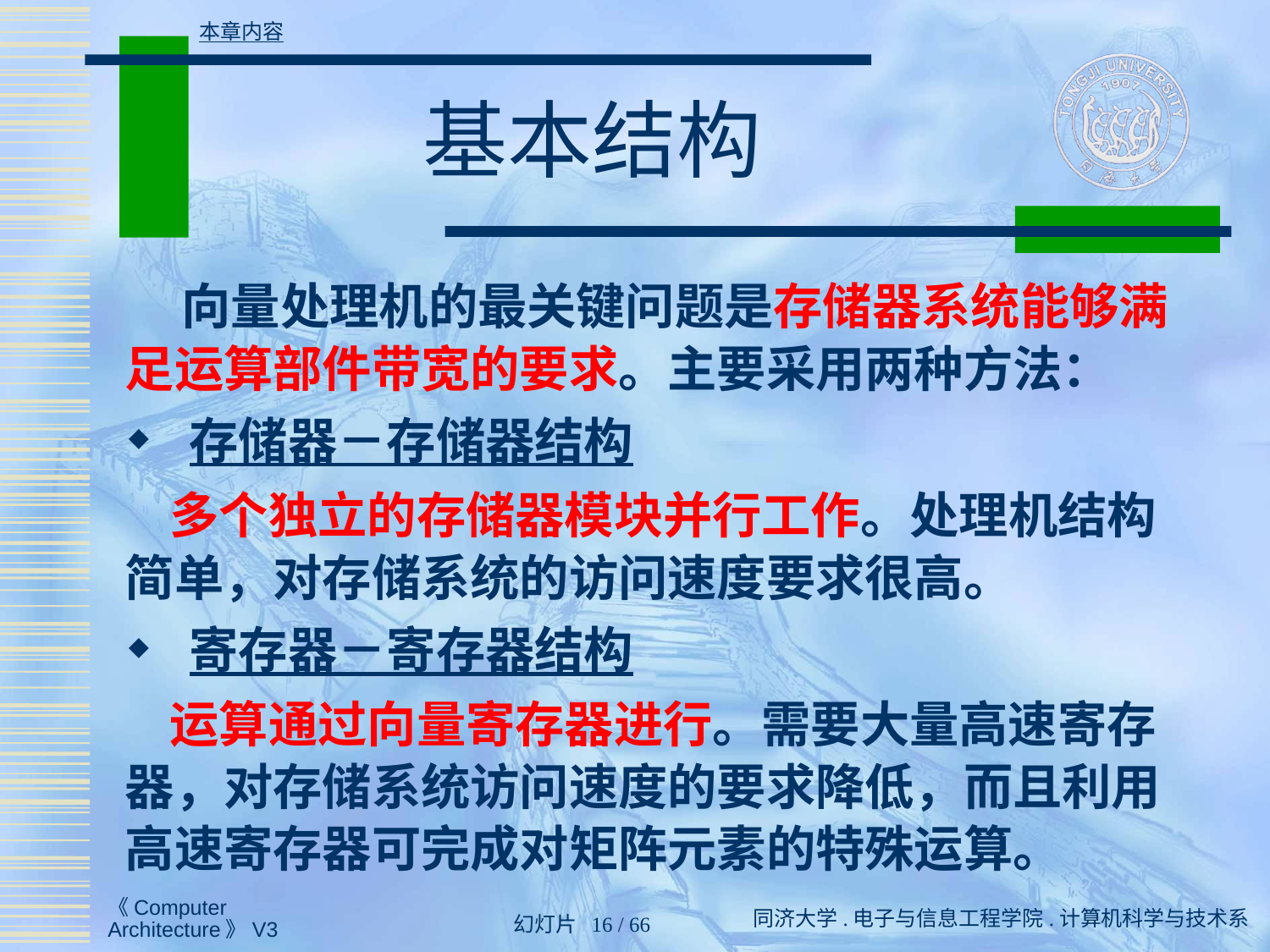

本章内容
# 基本结构
    向量处理机的最关键问题是存储器系统能够满足运算部件带宽的要求。主要采用两种方法：
  存储器－存储器结构
    多个独立的存储器模块并行工作。处理机结构简单，对存储系统的访问速度要求很高。
  寄存器－寄存器结构
    运算通过向量寄存器进行。需要大量高速寄存器，对存储系统访问速度的要求降低，而且利用高速寄存器可完成对矩阵元素的特殊运算。